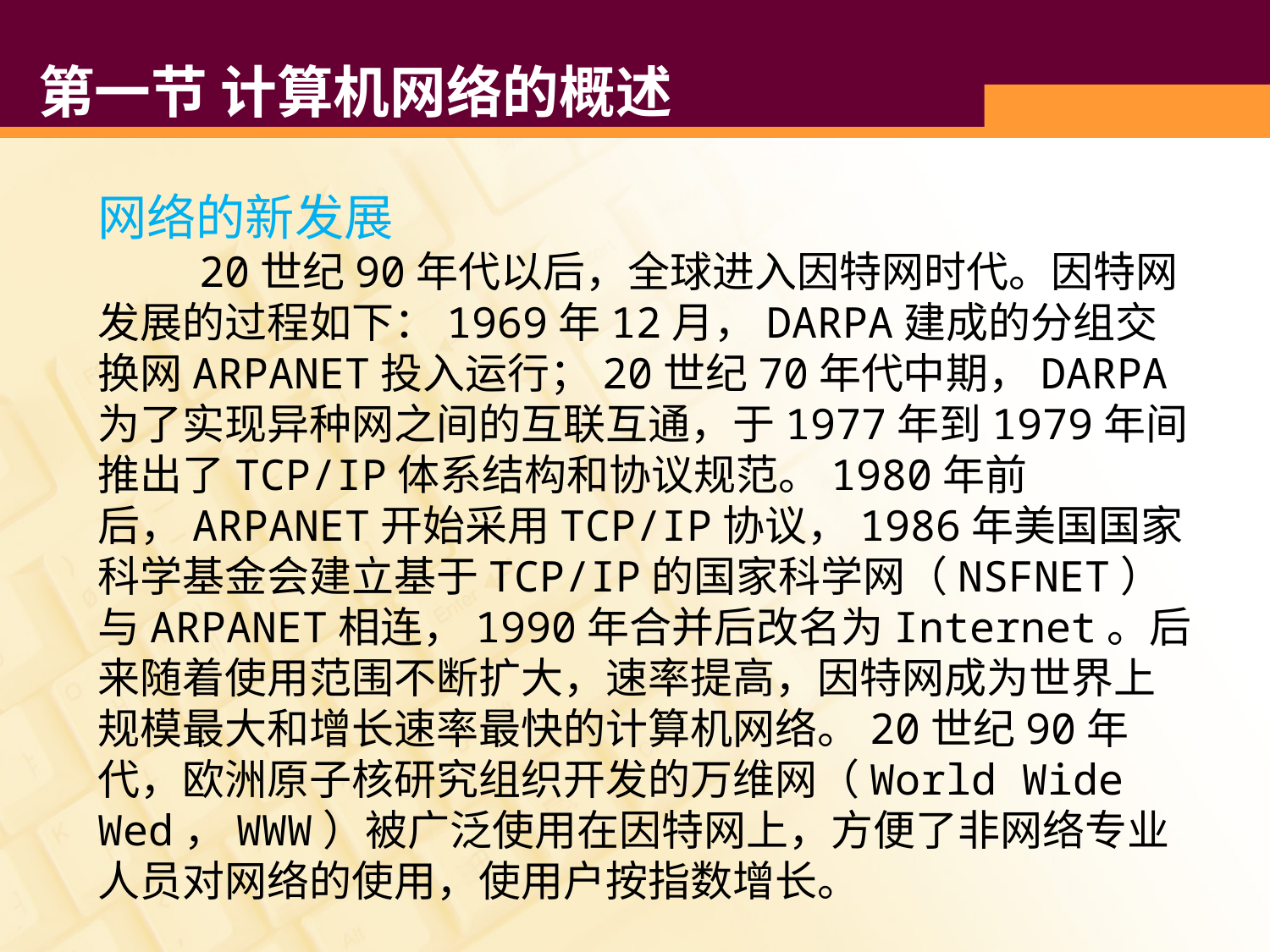

# 第一节 计算机网络的概述
网络的新发展
    20世纪90年代以后，全球进入因特网时代。因特网发展的过程如下：1969年12月，DARPA建成的分组交换网ARPANET投入运行；20世纪70年代中期，DARPA为了实现异种网之间的互联互通，于1977年到1979年间推出了TCP/IP体系结构和协议规范。1980年前后，ARPANET开始采用TCP/IP协议，1986年美国国家科学基金会建立基于TCP/IP的国家科学网（NSFNET）与ARPANET相连，1990年合并后改名为Internet。后来随着使用范围不断扩大，速率提高，因特网成为世界上规模最大和增长速率最快的计算机网络。20世纪90年代，欧洲原子核研究组织开发的万维网（World Wide Wed，WWW）被广泛使用在因特网上，方便了非网络专业人员对网络的使用，使用户按指数增长。